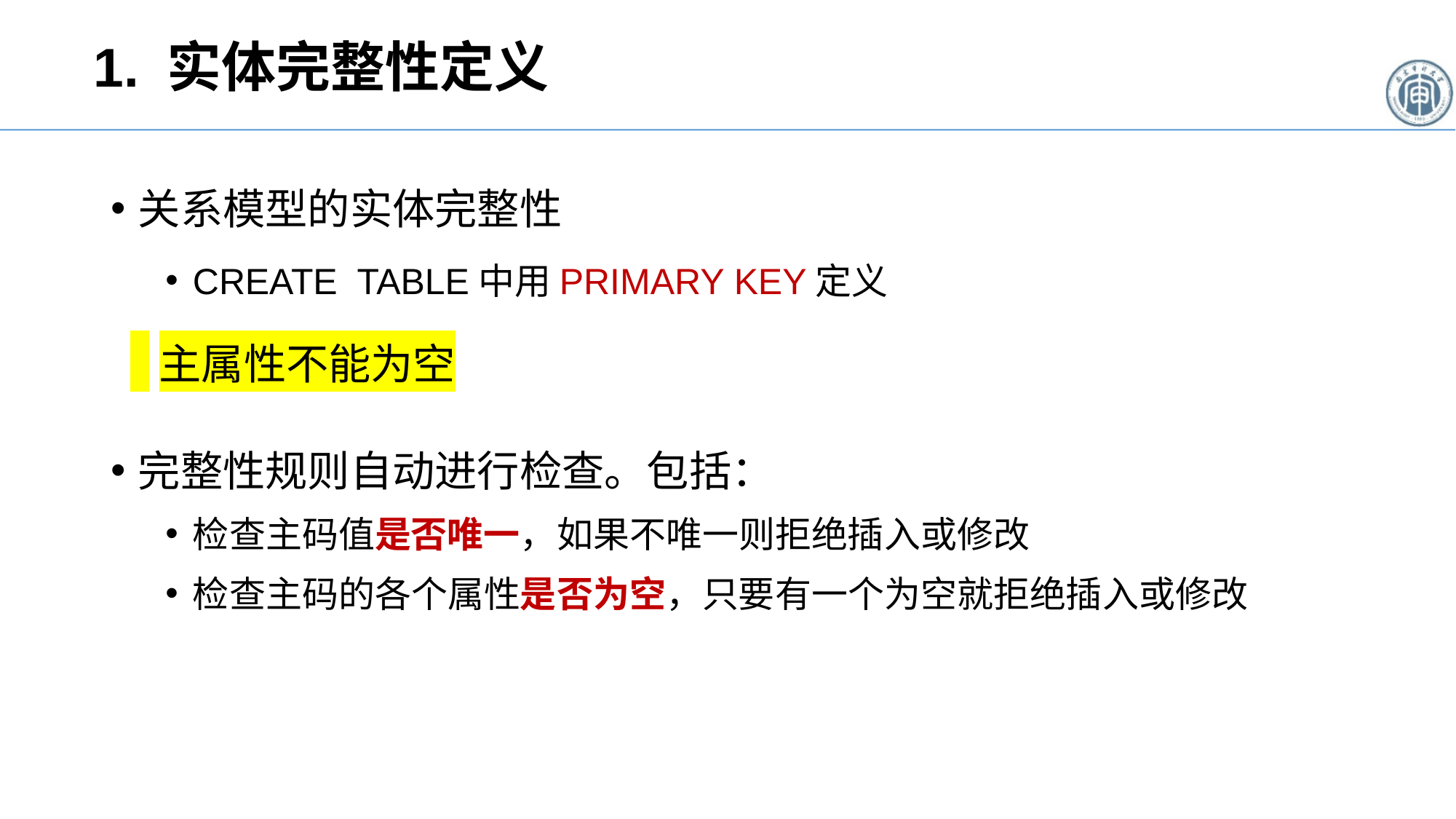

# 1. 实体完整性定义
关系模型的实体完整性
CREATE  TABLE中用PRIMARY KEY定义
    主属性不能为空
完整性规则自动进行检查。包括：
检查主码值是否唯一，如果不唯一则拒绝插入或修改
检查主码的各个属性是否为空，只要有一个为空就拒绝插入或修改